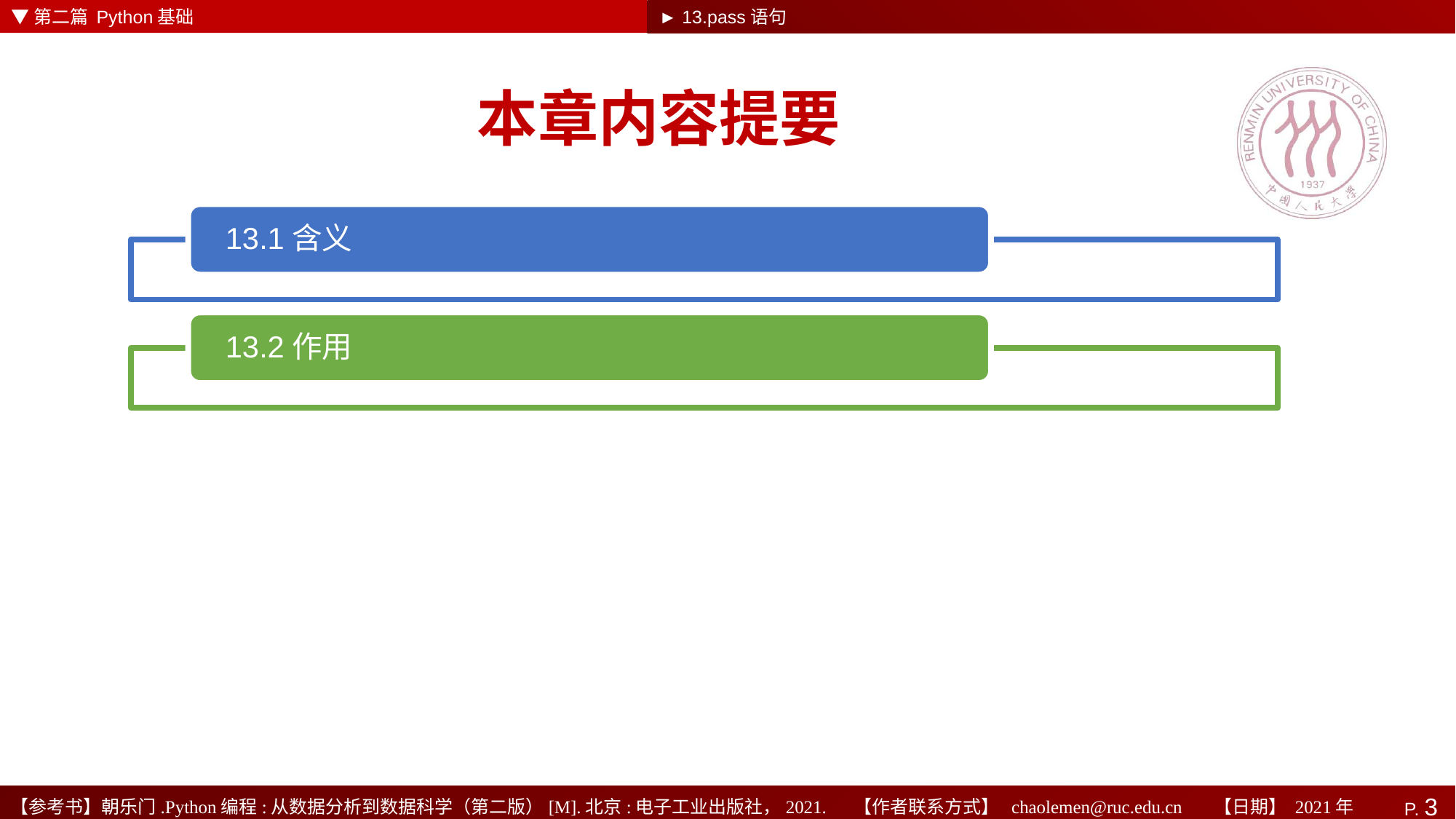

▼第二篇 Python基础
► 13.pass语句
# 本章内容提要
13.1含义
13.2作用